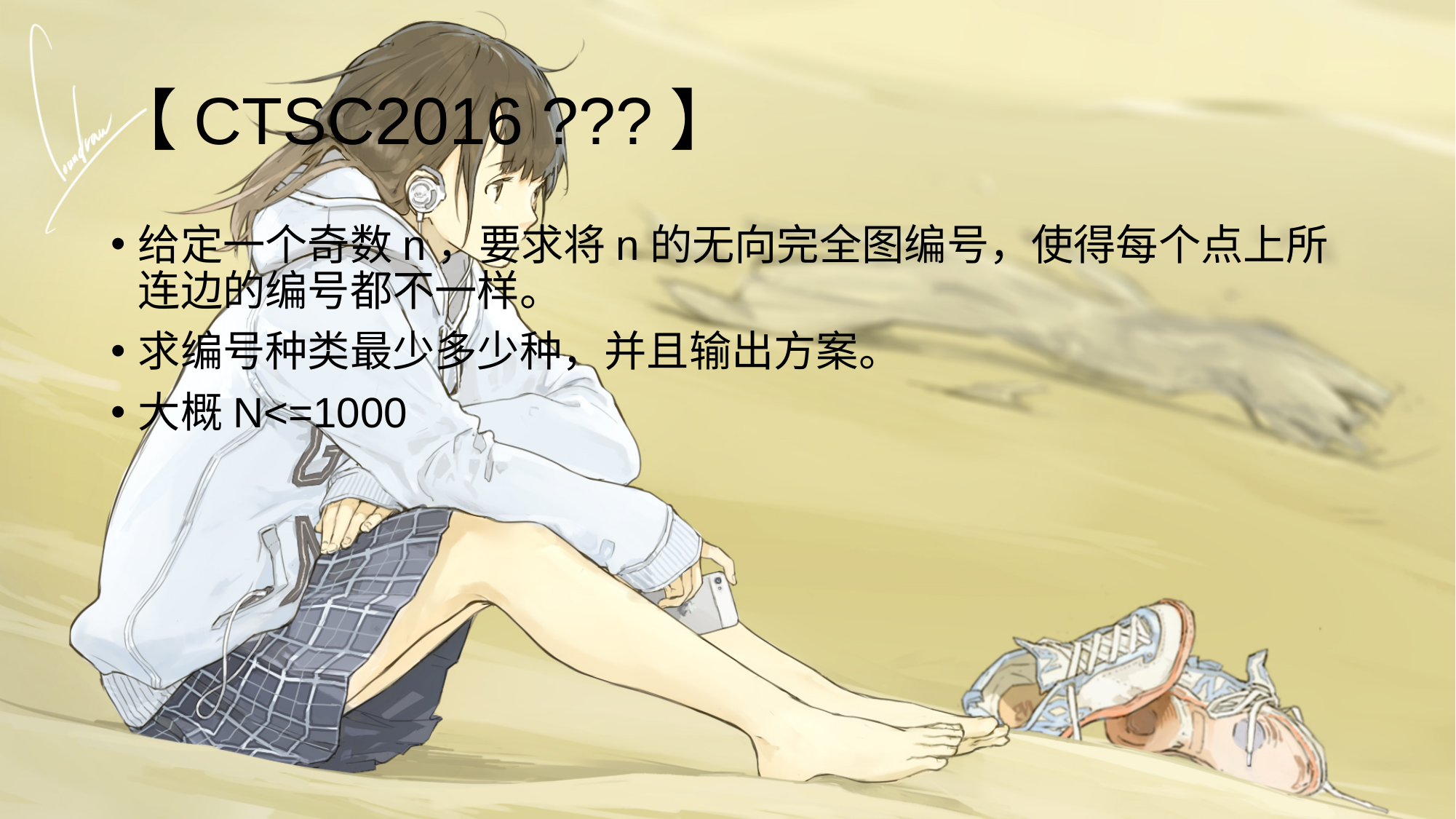

# 【CTSC2016 ???】
给定一个奇数n，要求将n的无向完全图编号，使得每个点上所连边的编号都不一样。
求编号种类最少多少种，并且输出方案。
大概N<=1000